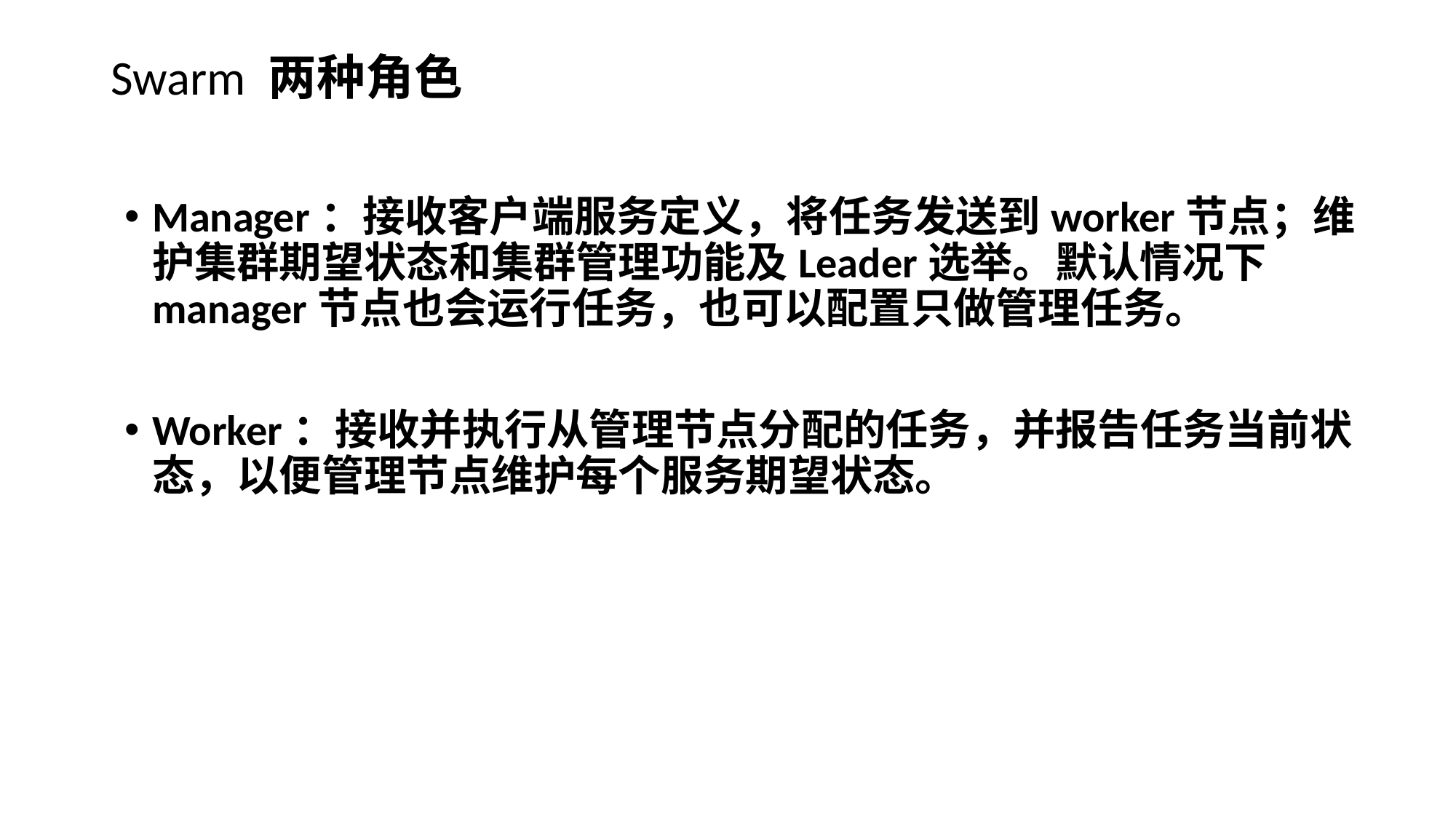

# Swarm 两种角色

Manager：接收客户端服务定义，将任务发送到worker节点；维护集群期望状态和集群管理功能及Leader选举。默认情况下manager节点也会运行任务，也可以配置只做管理任务。

Worker：接收并执行从管理节点分配的任务，并报告任务当前状态，以便管理节点维护每个服务期望状态。